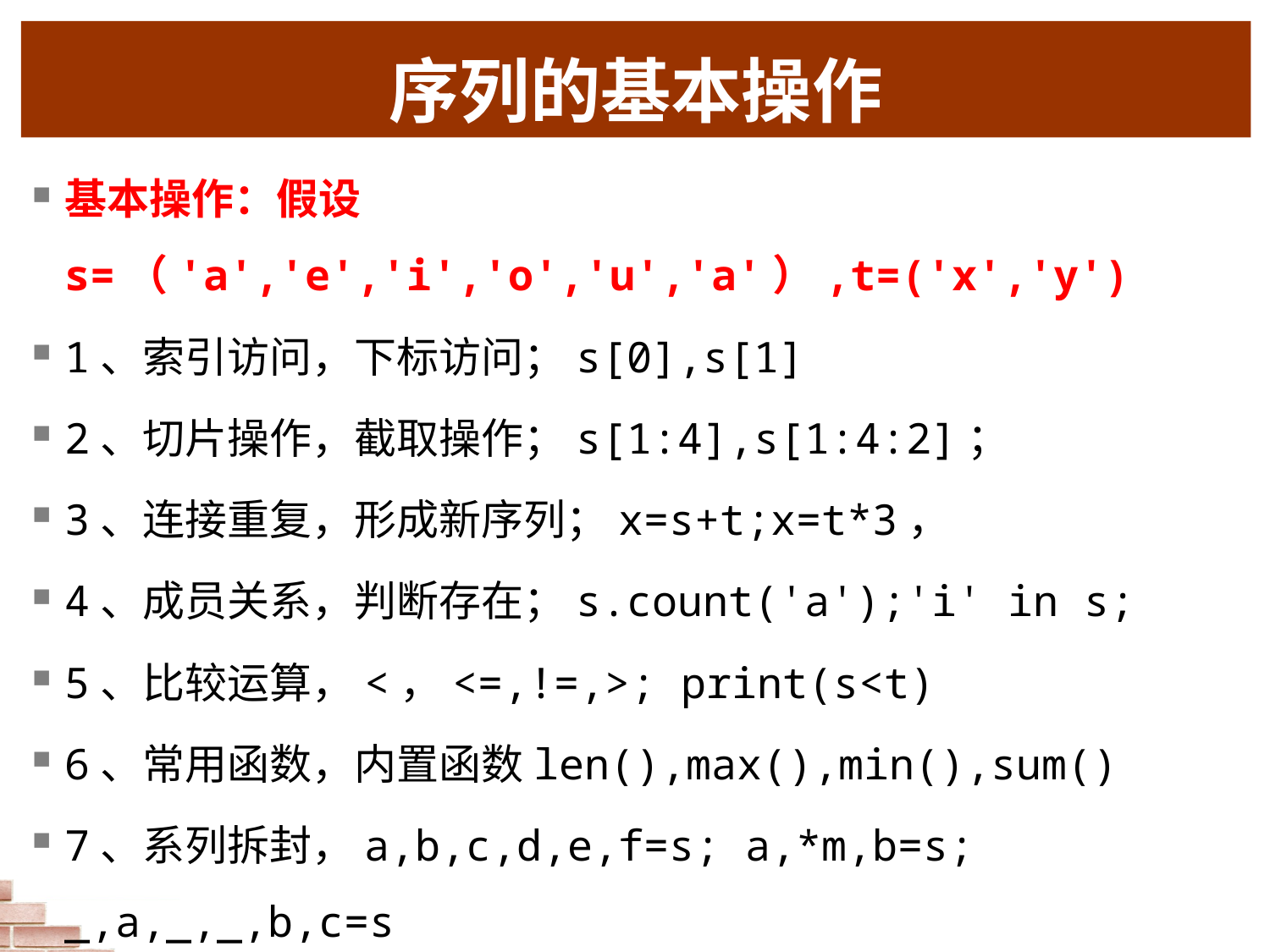

序列的基本操作
基本操作：假设s=（'a','e','i','o','u','a'）,t=('x','y')
1、索引访问，下标访问；s[0],s[1]
2、切片操作，截取操作；s[1:4],s[1:4:2]；
3、连接重复，形成新序列；x=s+t;x=t*3，
4、成员关系，判断存在；s.count('a');'i' in s;
5、比较运算，<，<=,!=,>; print(s<t)
6、常用函数，内置函数len(),max(),min(),sum()
7、系列拆封，a,b,c,d,e,f=s; a,*m,b=s; _,a,_,_,b,c=s